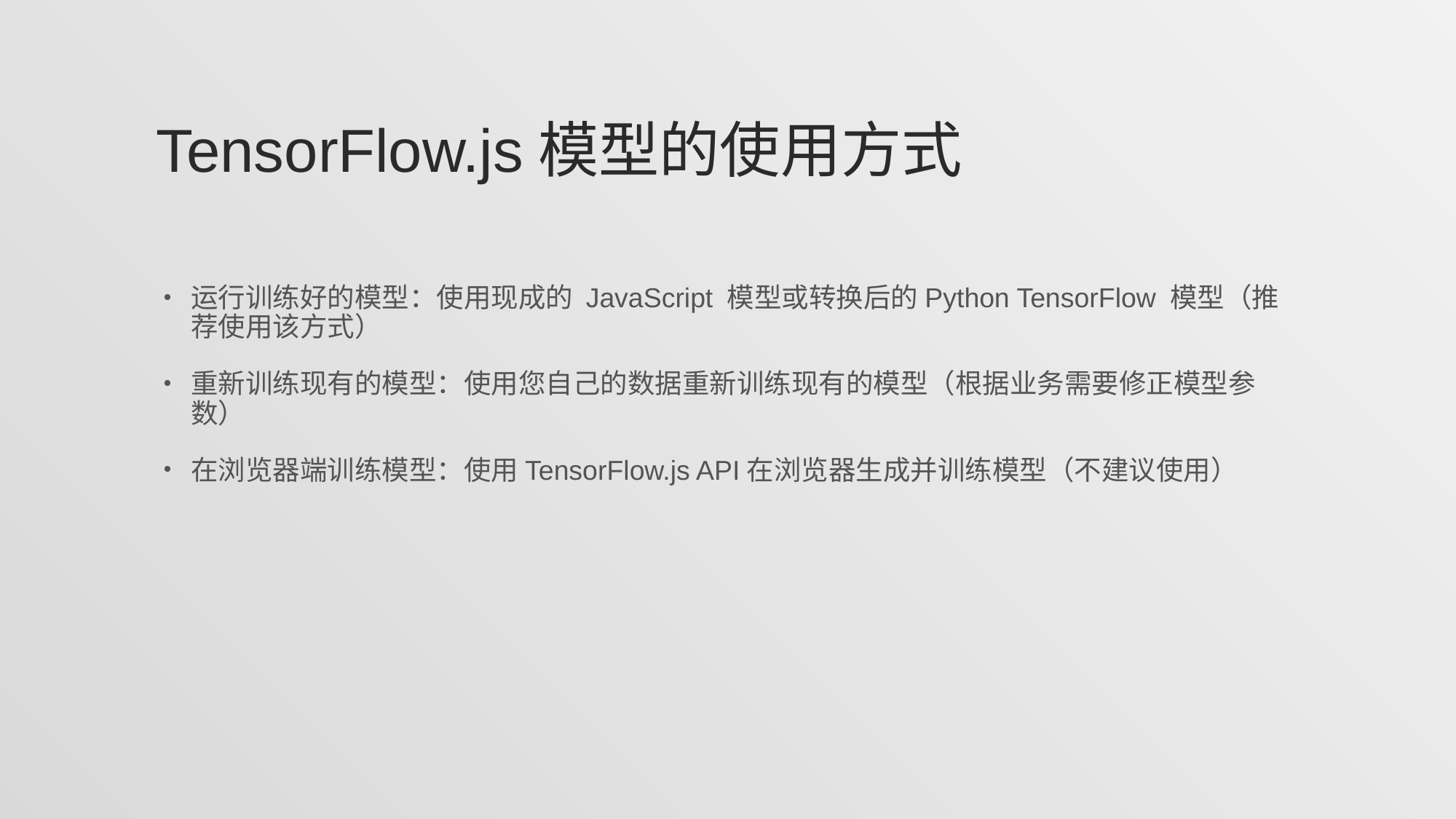

# TensorFlow.js模型的使用方式

运行训练好的模型：使用现成的 JavaScript 模型或转换后的Python TensorFlow 模型（推荐使用该方式）
重新训练现有的模型：使用您自己的数据重新训练现有的模型（根据业务需要修正模型参数）
在浏览器端训练模型：使用TensorFlow.js API在浏览器生成并训练模型（不建议使用）